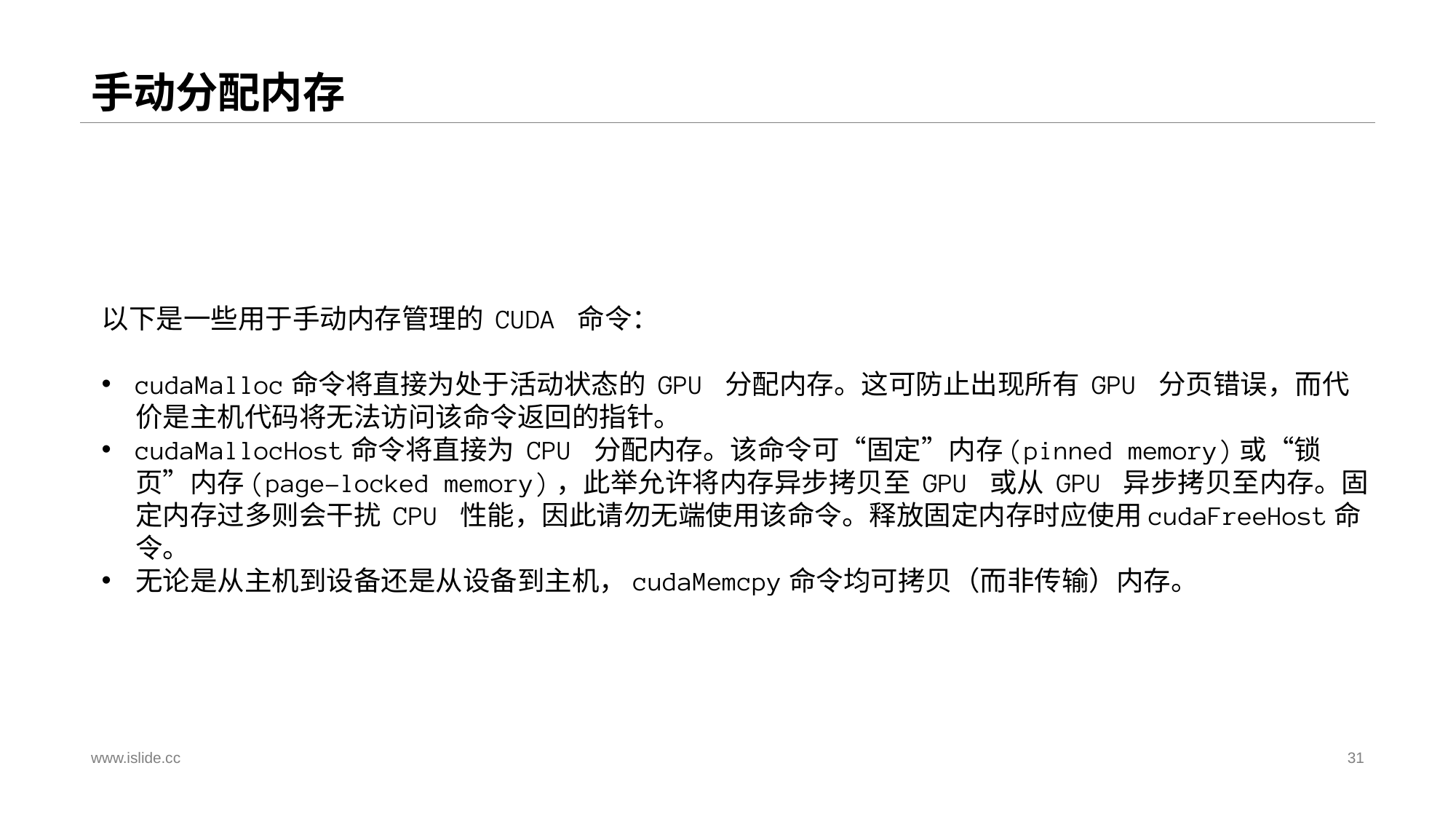

# 手动分配内存
以下是一些用于手动内存管理的 CUDA 命令：

cudaMalloc命令将直接为处于活动状态的 GPU 分配内存。这可防止出现所有 GPU 分页错误，而代价是主机代码将无法访问该命令返回的指针。
cudaMallocHost命令将直接为 CPU 分配内存。该命令可“固定”内存(pinned memory)或“锁页”内存(page-locked memory)，此举允许将内存异步拷贝至 GPU 或从 GPU 异步拷贝至内存。固定内存过多则会干扰 CPU 性能，因此请勿无端使用该命令。释放固定内存时应使用cudaFreeHost命令。
无论是从主机到设备还是从设备到主机，cudaMemcpy命令均可拷贝（而非传输）内存。
www.islide.cc
31